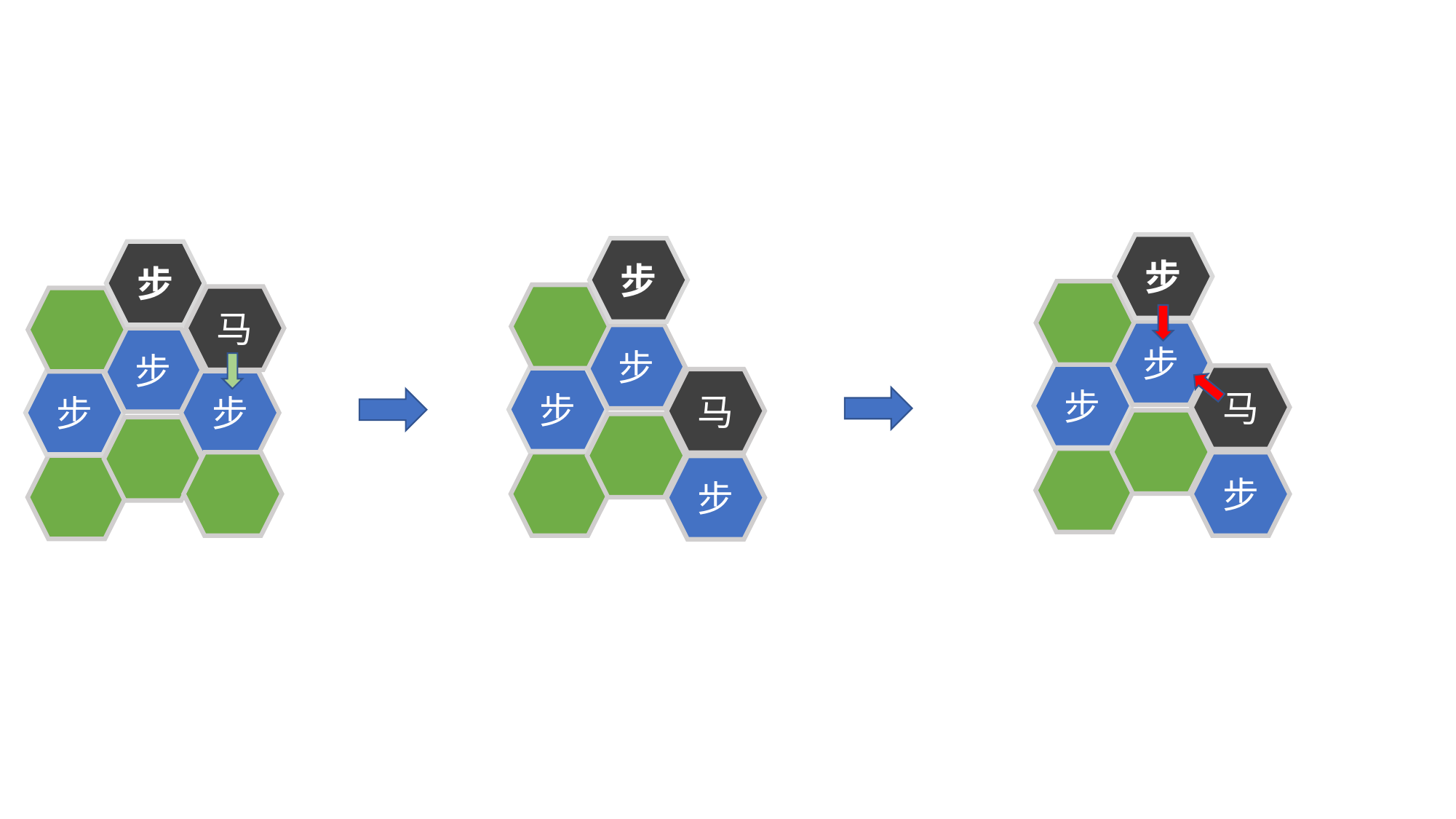

步
步
步

马

步
步
步

步
马
步

马
步
步

步

步